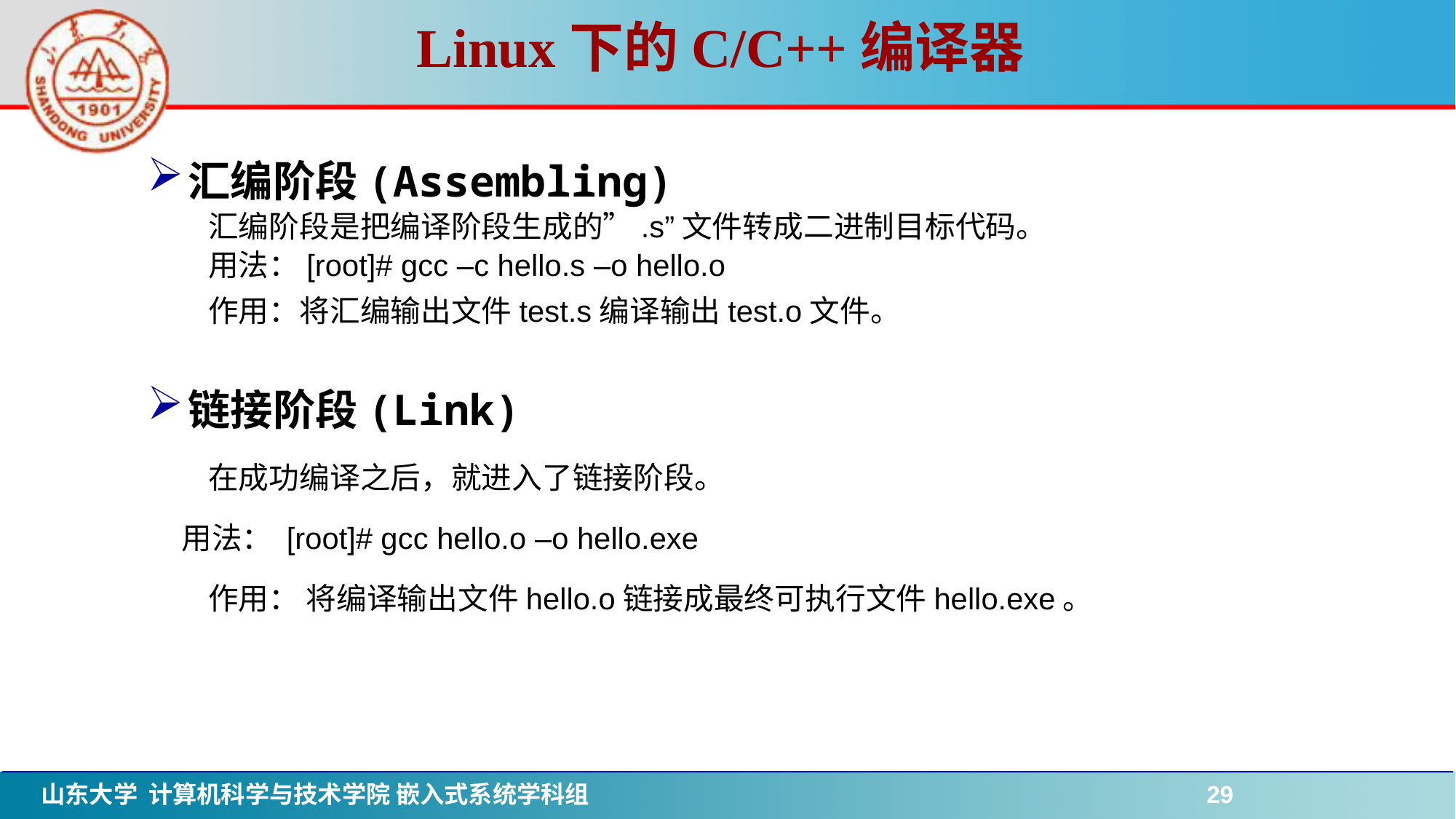

# Linux下的C/C++编译器
汇编阶段(Assembling)
        汇编阶段是把编译阶段生成的”.s”文件转成二进制目标代码。
        用法：[root]# gcc –c hello.s –o hello.o
        作用：将汇编输出文件test.s编译输出test.o文件。

链接阶段(Link)
        在成功编译之后，就进入了链接阶段。
    用法： [root]# gcc hello.o –o hello.exe
        作用： 将编译输出文件hello.o链接成最终可执行文件hello.exe。